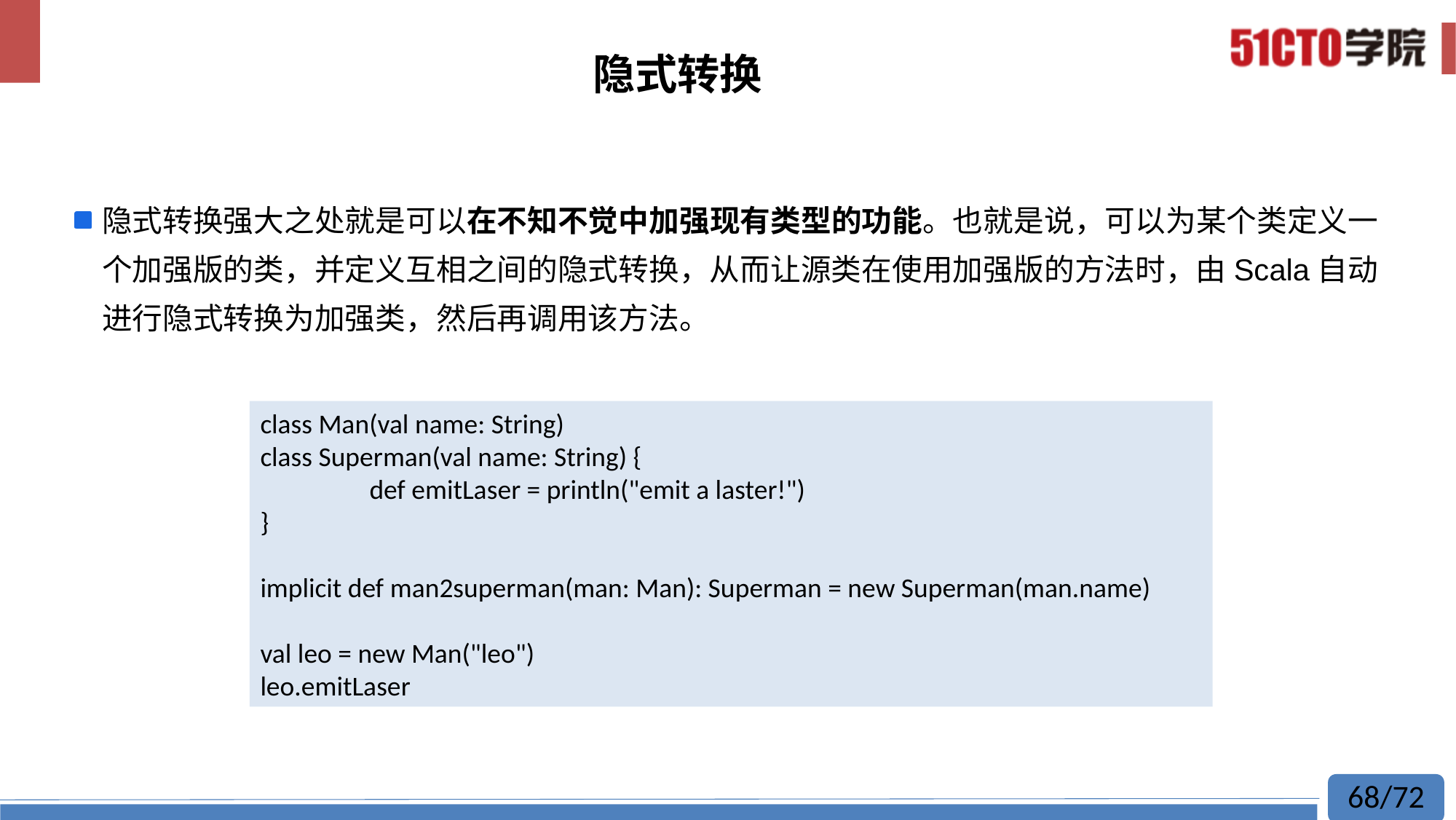

# 隐式转换
隐式转换强大之处就是可以在不知不觉中加强现有类型的功能。也就是说，可以为某个类定义一个加强版的类，并定义互相之间的隐式转换，从而让源类在使用加强版的方法时，由Scala自动进行隐式转换为加强类，然后再调用该方法。

class Man(val name: String)
class Superman(val name: String) {
	def emitLaser = println("emit a laster!")
}

implicit def man2superman(man: Man): Superman = new Superman(man.name)

val leo = new Man("leo")
leo.emitLaser